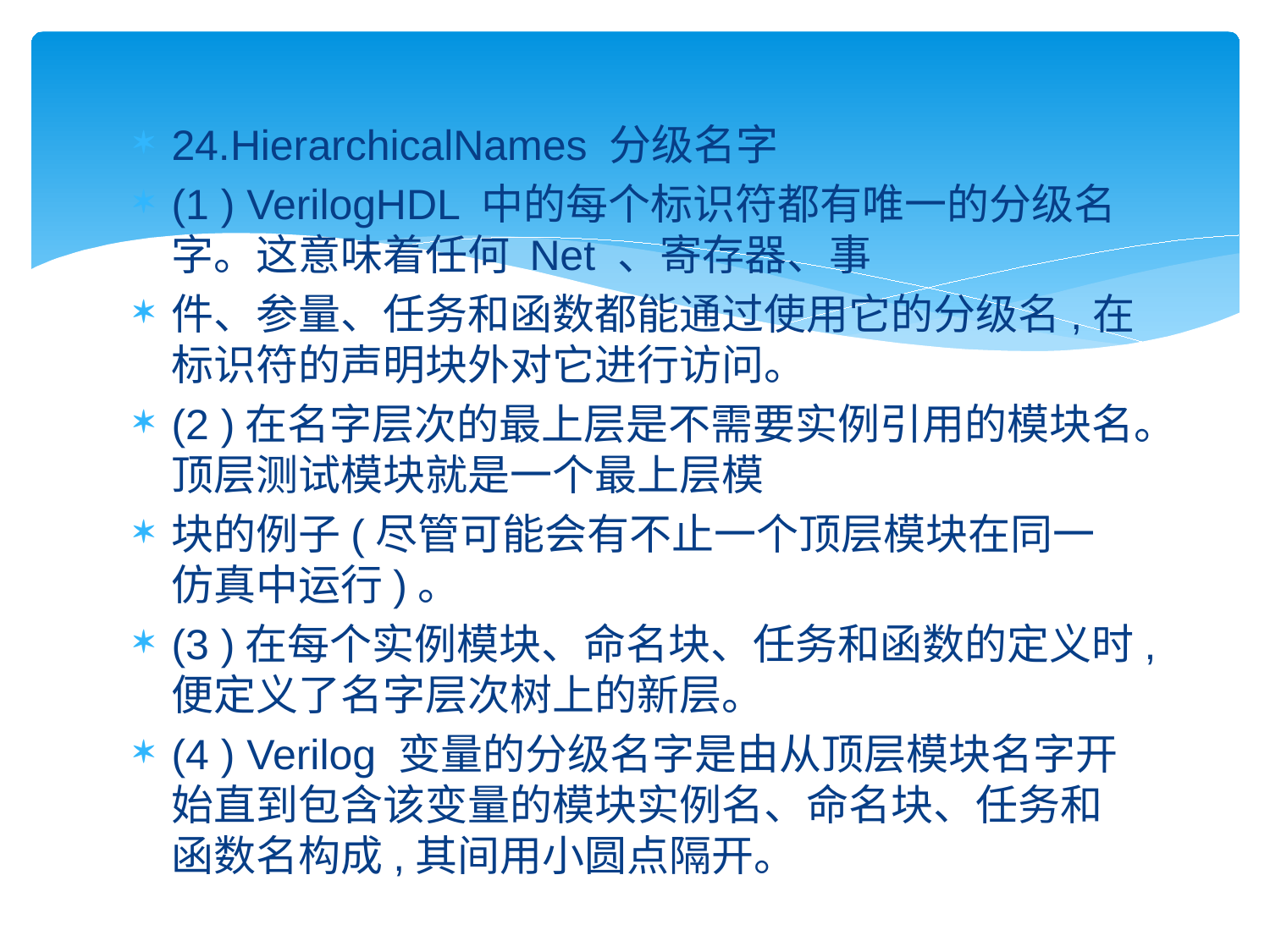

#
24.HierarchicalNames 分级名字
(1 ) VerilogHDL 中的每个标识符都有唯一的分级名字。这意味着任何 Net 、寄存器、事
件、参量、任务和函数都能通过使用它的分级名,在标识符的声明块外对它进行访问。
(2 )在名字层次的最上层是不需要实例引用的模块名。顶层测试模块就是一个最上层模
块的例子(尽管可能会有不止一个顶层模块在同一仿真中运行)。
(3 )在每个实例模块、命名块、任务和函数的定义时,便定义了名字层次树上的新层。
(4 ) Verilog 变量的分级名字是由从顶层模块名字开始直到包含该变量的模块实例名、命名块、任务和函数名构成,其间用小圆点隔开。